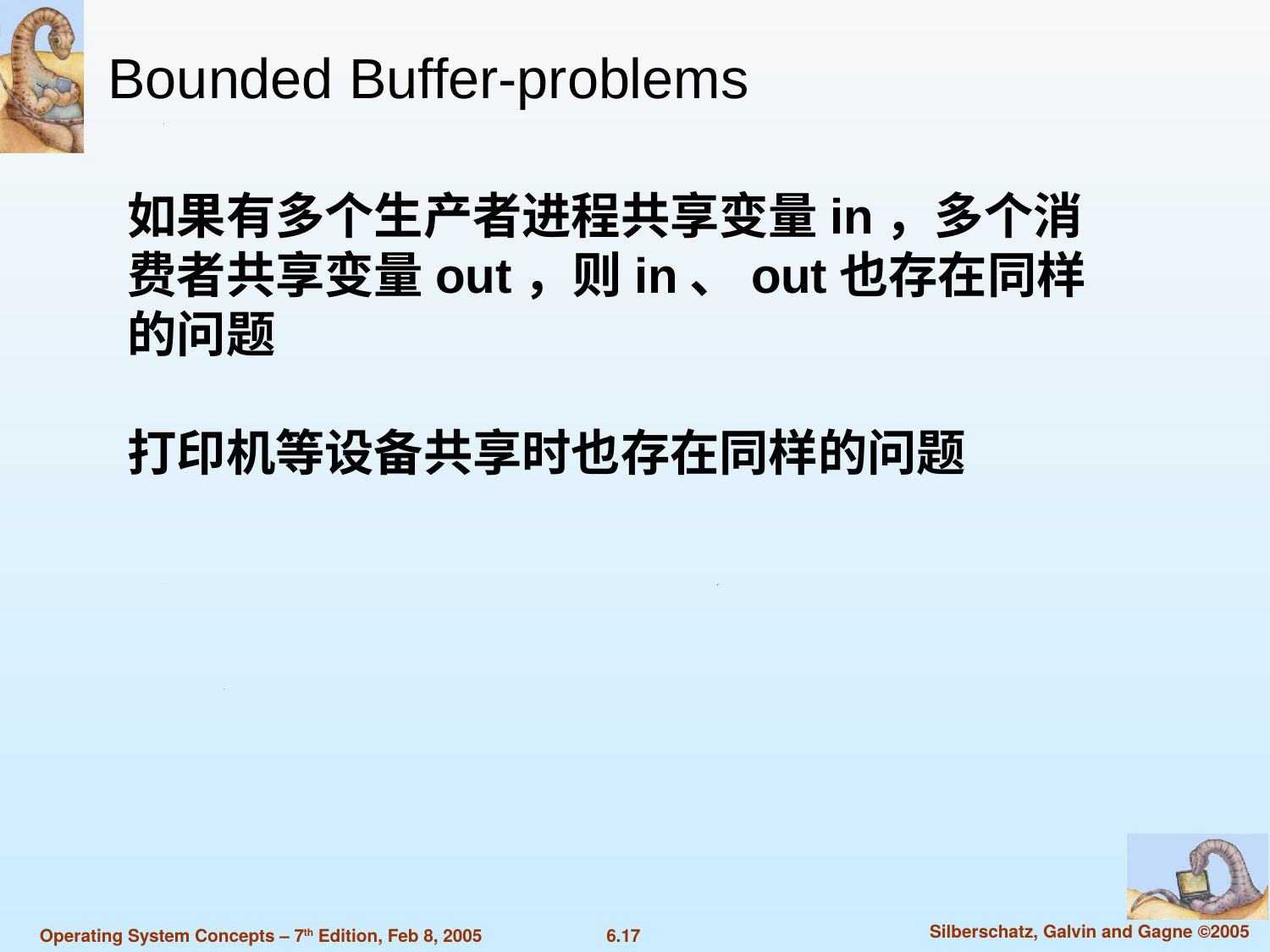

Bounded Buffer-problems
如果有多个生产者进程共享变量in，多个消费者共享变量out，则in、out也存在同样的问题

打印机等设备共享时也存在同样的问题